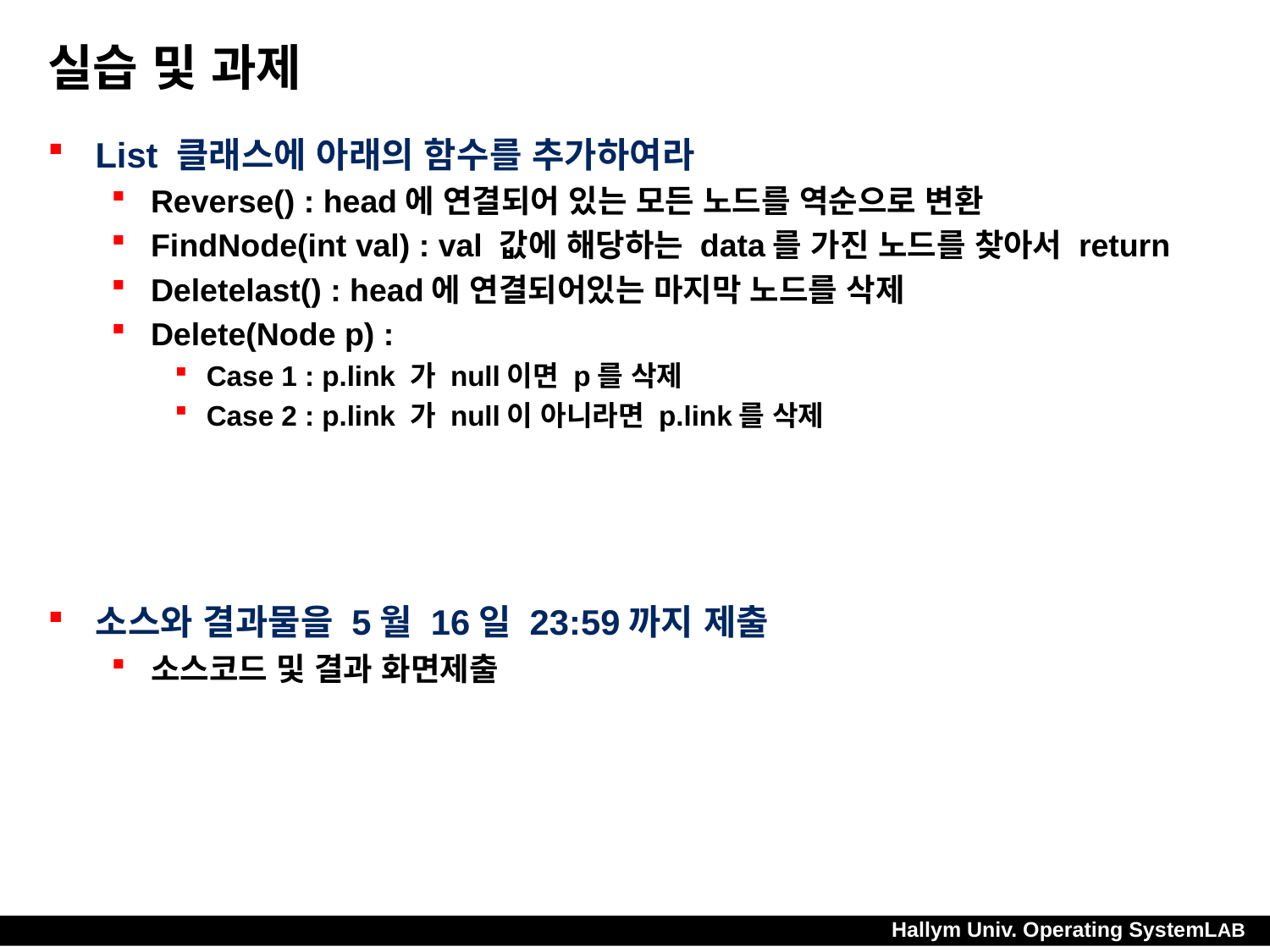

# 실습 및 과제
List 클래스에 아래의 함수를 추가하여라
Reverse() : head에 연결되어 있는 모든 노드를 역순으로 변환
FindNode(int val) : val 값에 해당하는 data를 가진 노드를 찾아서 return
Deletelast() : head에 연결되어있는 마지막 노드를 삭제
Delete(Node p) :
Case 1 : p.link 가 null이면 p를 삭제
Case 2 : p.link 가 null이 아니라면 p.link를 삭제

소스와 결과물을 5월 16일 23:59까지 제출
소스코드 및 결과 화면제출